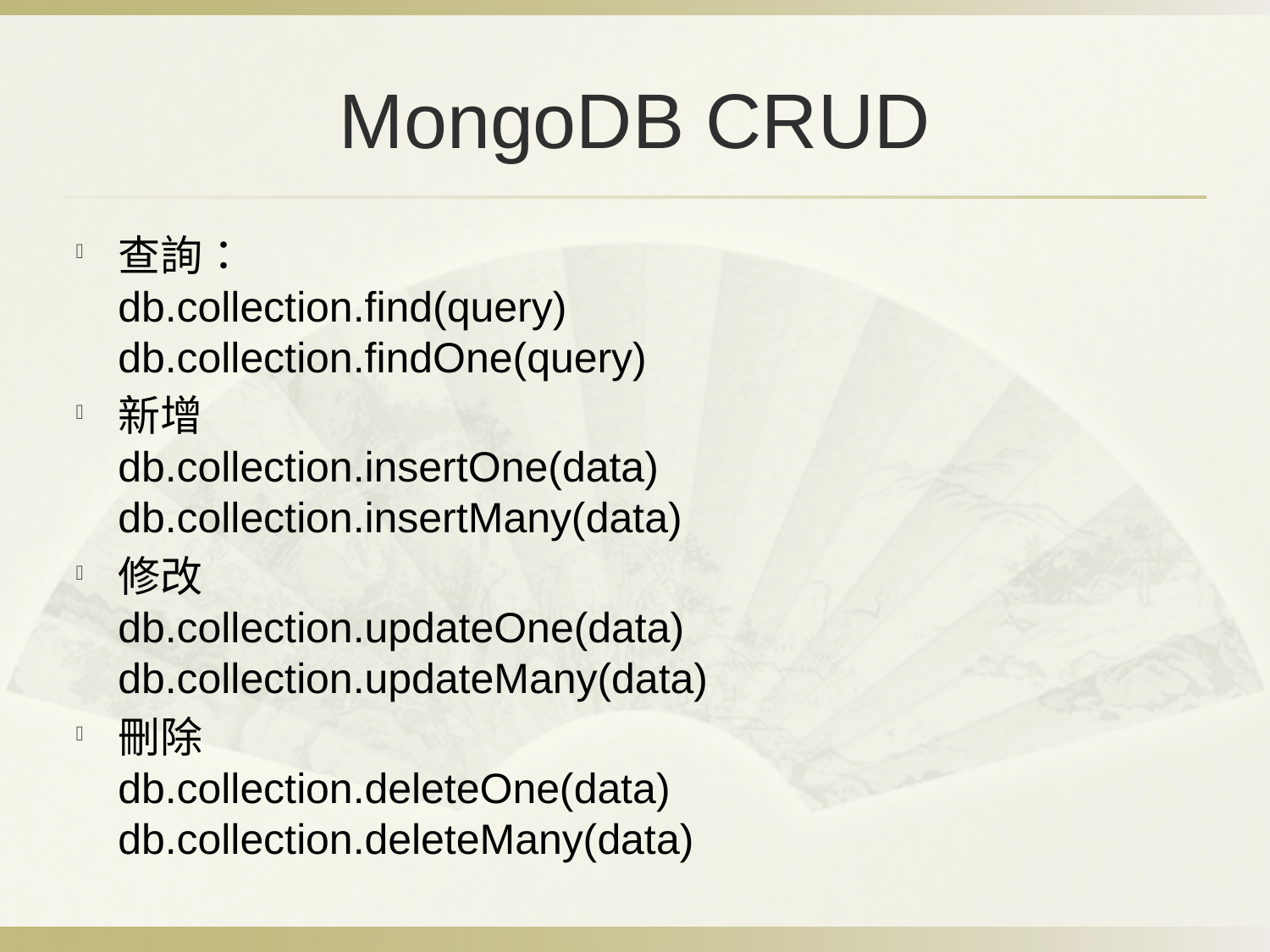

# MongoDB CRUD
查詢：
db.collection.find(query)
db.collection.findOne(query)
新增
db.collection.insertOne(data)
db.collection.insertMany(data)
修改
db.collection.updateOne(data)
db.collection.updateMany(data)
刪除
db.collection.deleteOne(data)
db.collection.deleteMany(data)